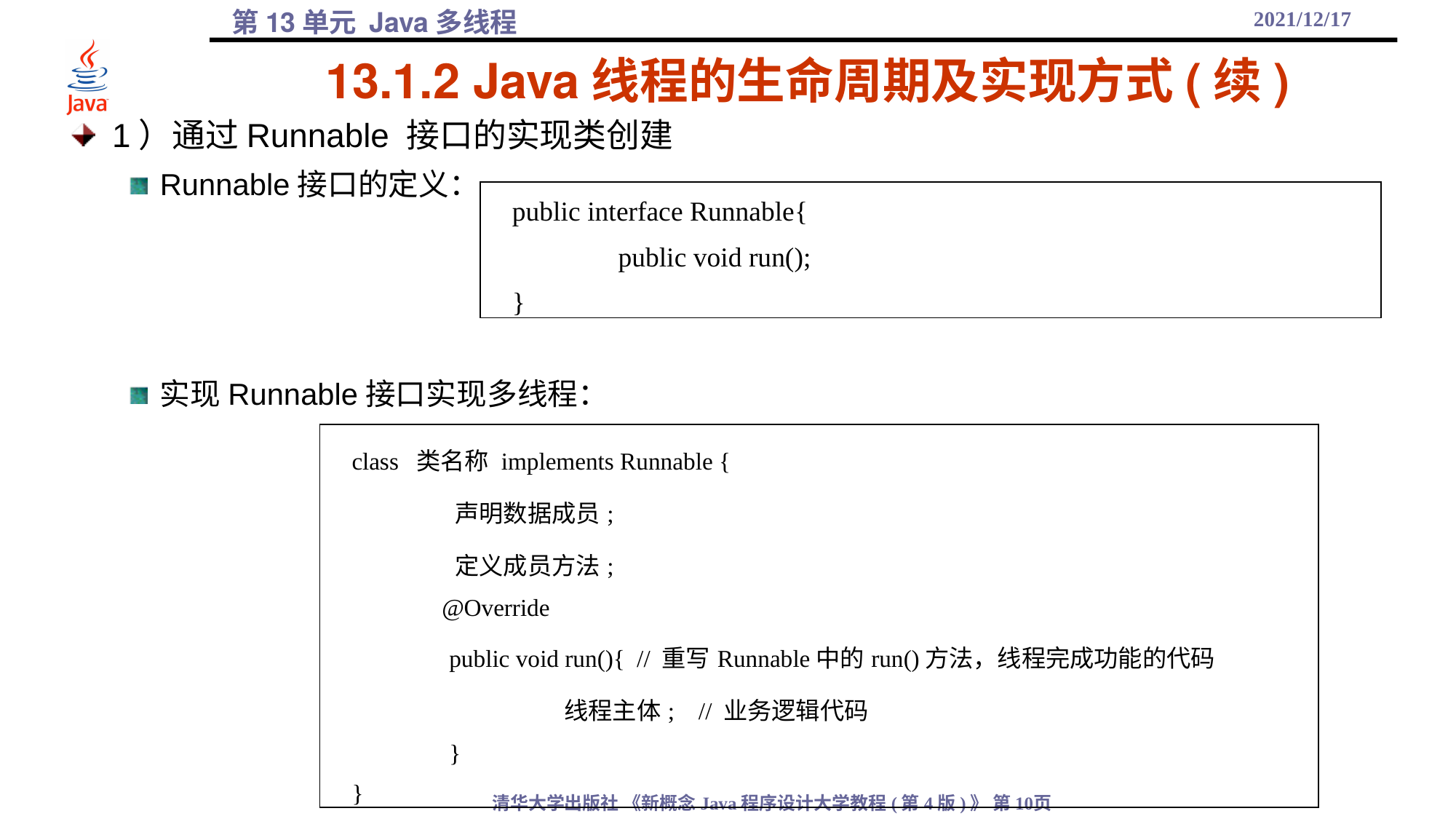

2021/12/17
# 13.1.2 Java线程的生命周期及实现方式(续)
1）通过Runnable 接口的实现类创建
Runnable接口的定义：

实现Runnable接口实现多线程：

| public interface Runnable{ public void run(); } |
| --- |
| class 类名称 implements Runnable { 声明数据成员; 定义成员方法; @Override public void run(){ // 重写Runnable中的run()方法，线程完成功能的代码 线程主体; // 业务逻辑代码 } } |
| --- |